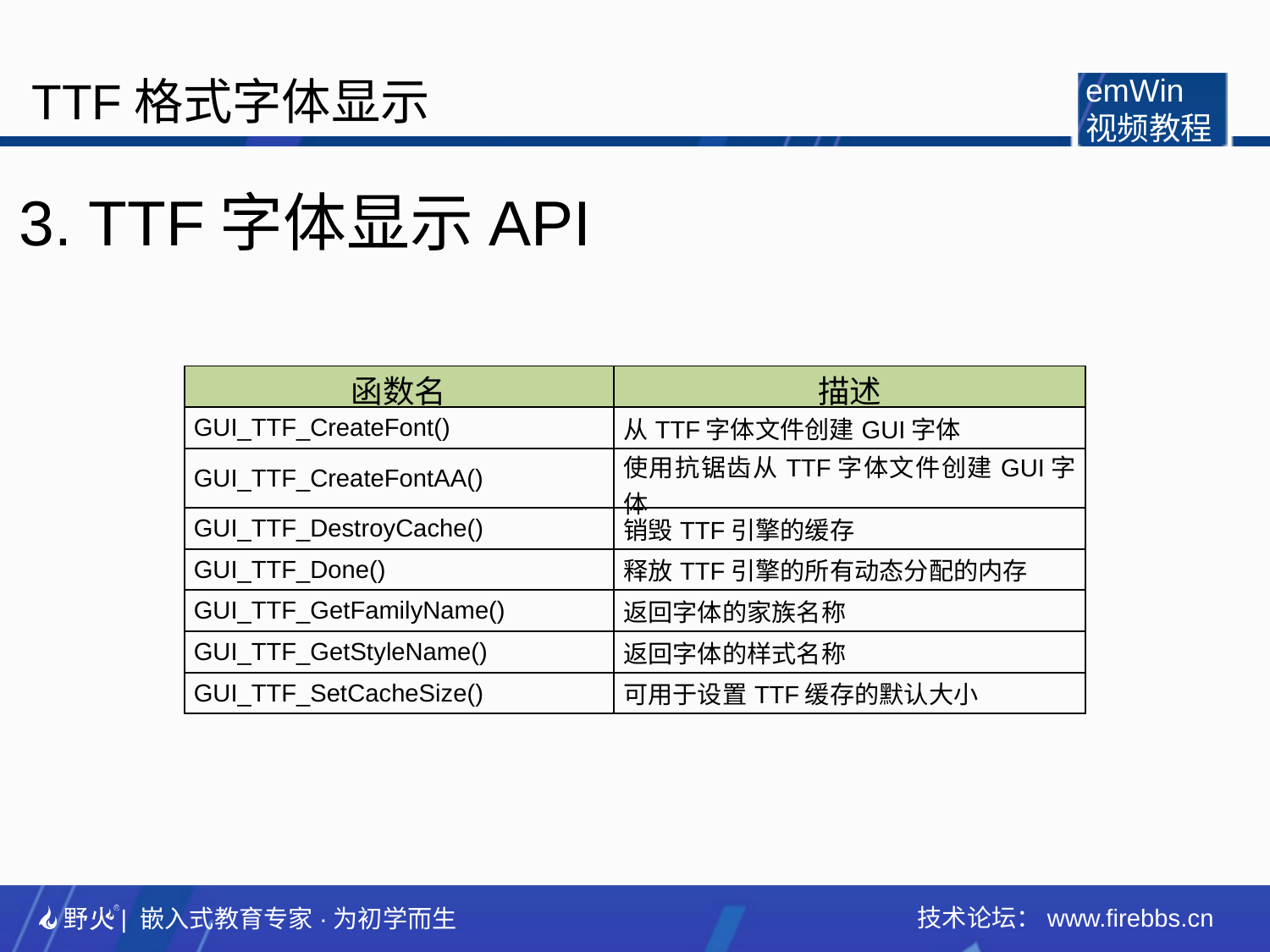

TTF格式字体显示
emWin
视频教程
3. TTF字体显示API
| 函数名 | 描述 |
| --- | --- |
| GUI\_TTF\_CreateFont() | 从TTF字体文件创建GUI字体 |
| GUI\_TTF\_CreateFontAA() | 使用抗锯齿从TTF字体文件创建GUI字体 |
| GUI\_TTF\_DestroyCache() | 销毁TTF引擎的缓存 |
| GUI\_TTF\_Done() | 释放TTF引擎的所有动态分配的内存 |
| GUI\_TTF\_GetFamilyName() | 返回字体的家族名称 |
| GUI\_TTF\_GetStyleName() | 返回字体的样式名称 |
| GUI\_TTF\_SetCacheSize() | 可用于设置TTF缓存的默认大小 |